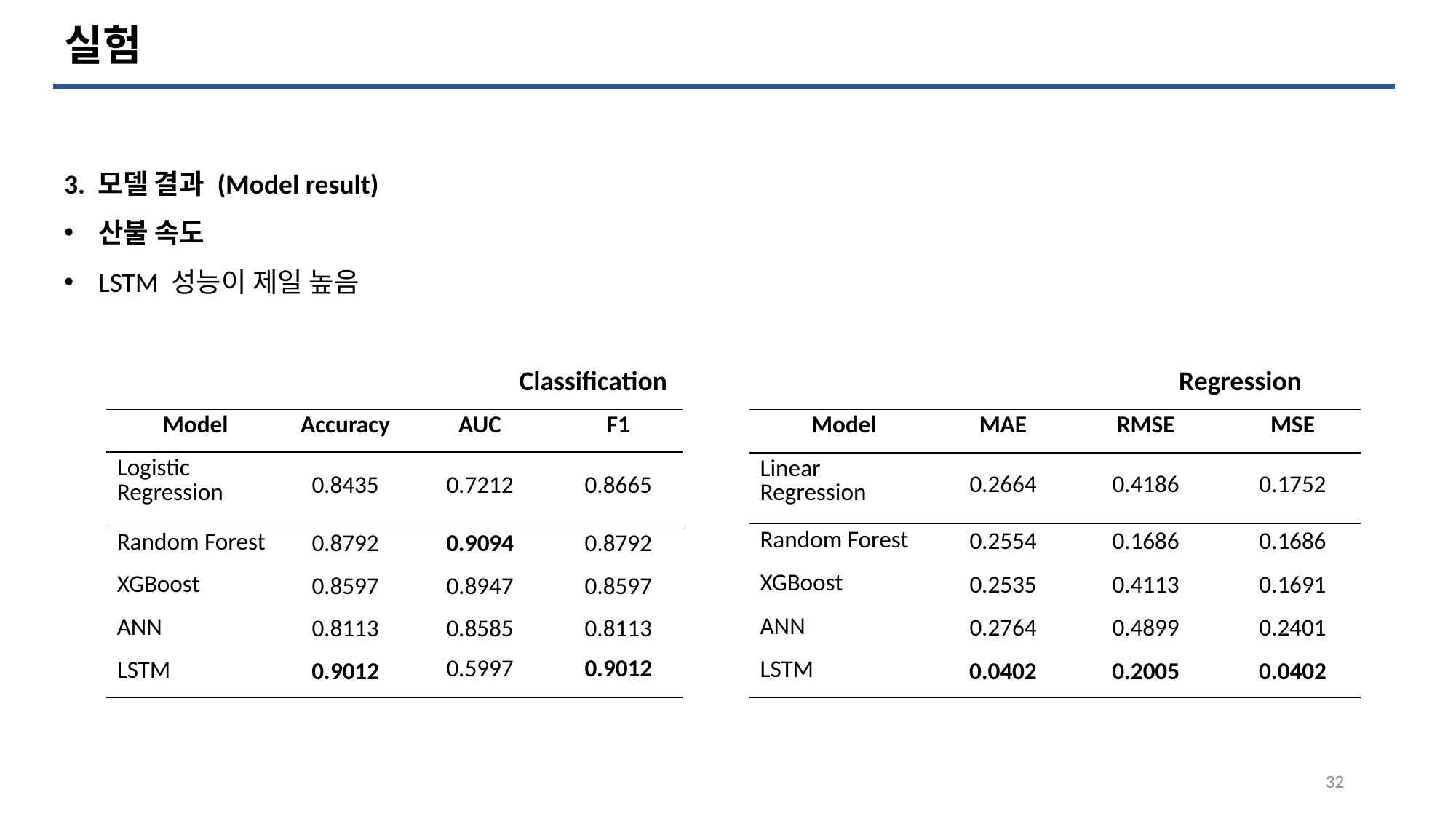

실험
3. 모델 결과 (Model result)
산불 속도
LSTM 성능이 제일 높음

 				   Classification                                                                                   Regression

| Model | Accuracy | AUC | F1 |
| --- | --- | --- | --- |
| Logistic Regression | 0.8435 | 0.7212 | 0.8665 |
| Random Forest | 0.8792 | 0.9094 | 0.8792 |
| XGBoost | 0.8597 | 0.8947 | 0.8597 |
| ANN | 0.8113 | 0.8585 | 0.8113 |
| LSTM | 0.9012 | 0.5997 | 0.9012 |
| Model | MAE | RMSE | MSE |
| --- | --- | --- | --- |
| Linear Regression | 0.2664 | 0.4186 | 0.1752 |
| Random Forest | 0.2554 | 0.1686 | 0.1686 |
| XGBoost | 0.2535 | 0.4113 | 0.1691 |
| ANN | 0.2764 | 0.4899 | 0.2401 |
| LSTM | 0.0402 | 0.2005 | 0.0402 |
32